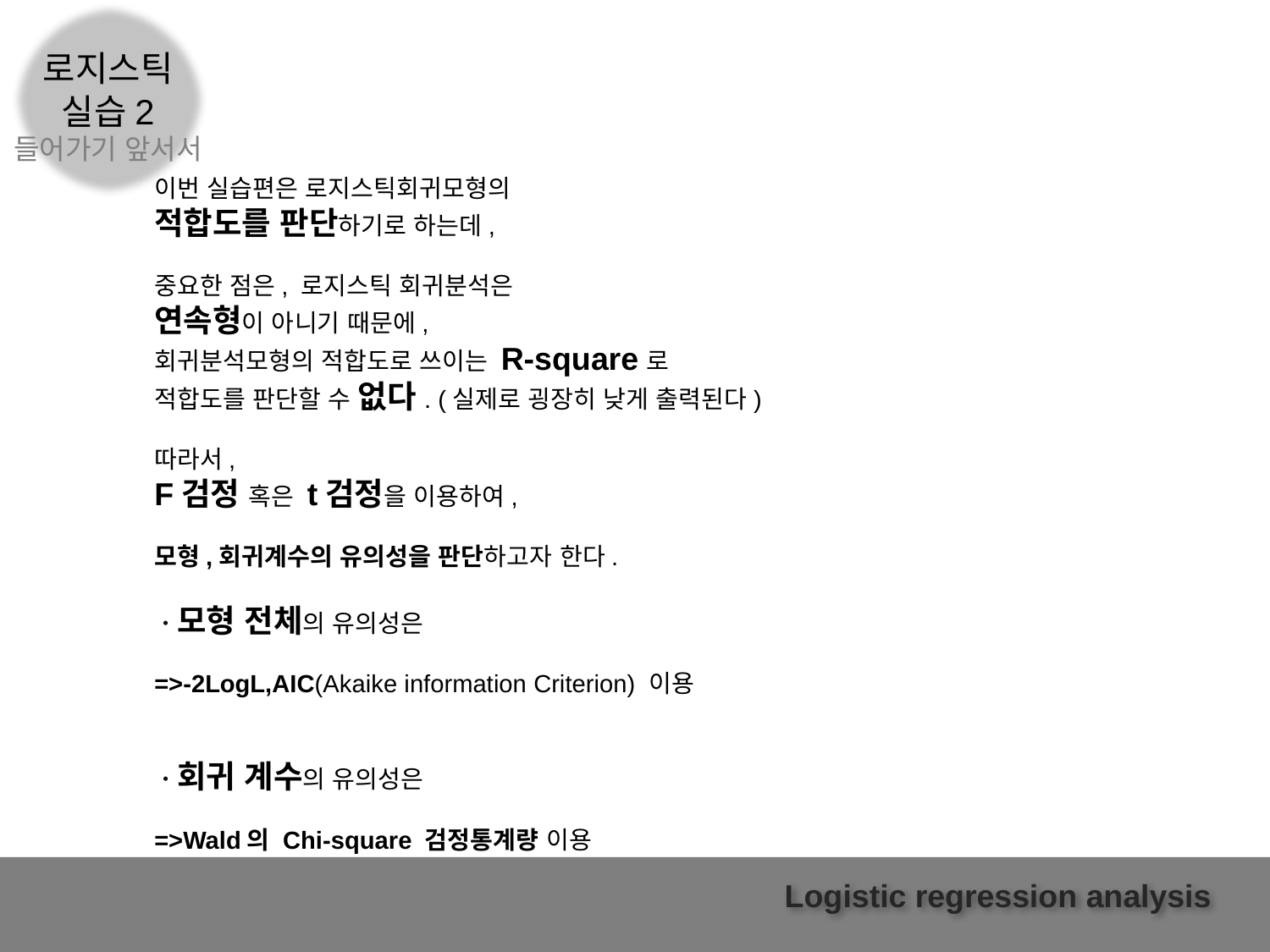

로지스틱
실습2
들어가기 앞서서
이번 실습편은 로지스틱회귀모형의
적합도를 판단하기로 하는데,

중요한 점은, 로지스틱 회귀분석은
연속형이 아니기 때문에,
회귀분석모형의 적합도로 쓰이는 R-square로
적합도를 판단할 수 없다. (실제로 굉장히 낮게 출력된다)

따라서,
F검정 혹은 t검정을 이용하여,

모형,회귀계수의 유의성을 판단하고자 한다.

ㆍ모형 전체의 유의성은

=>-2LogL,AIC(Akaike information Criterion) 이용

ㆍ회귀 계수의 유의성은

=>Wald의 Chi-square 검정통계량 이용

Logistic regression analysis